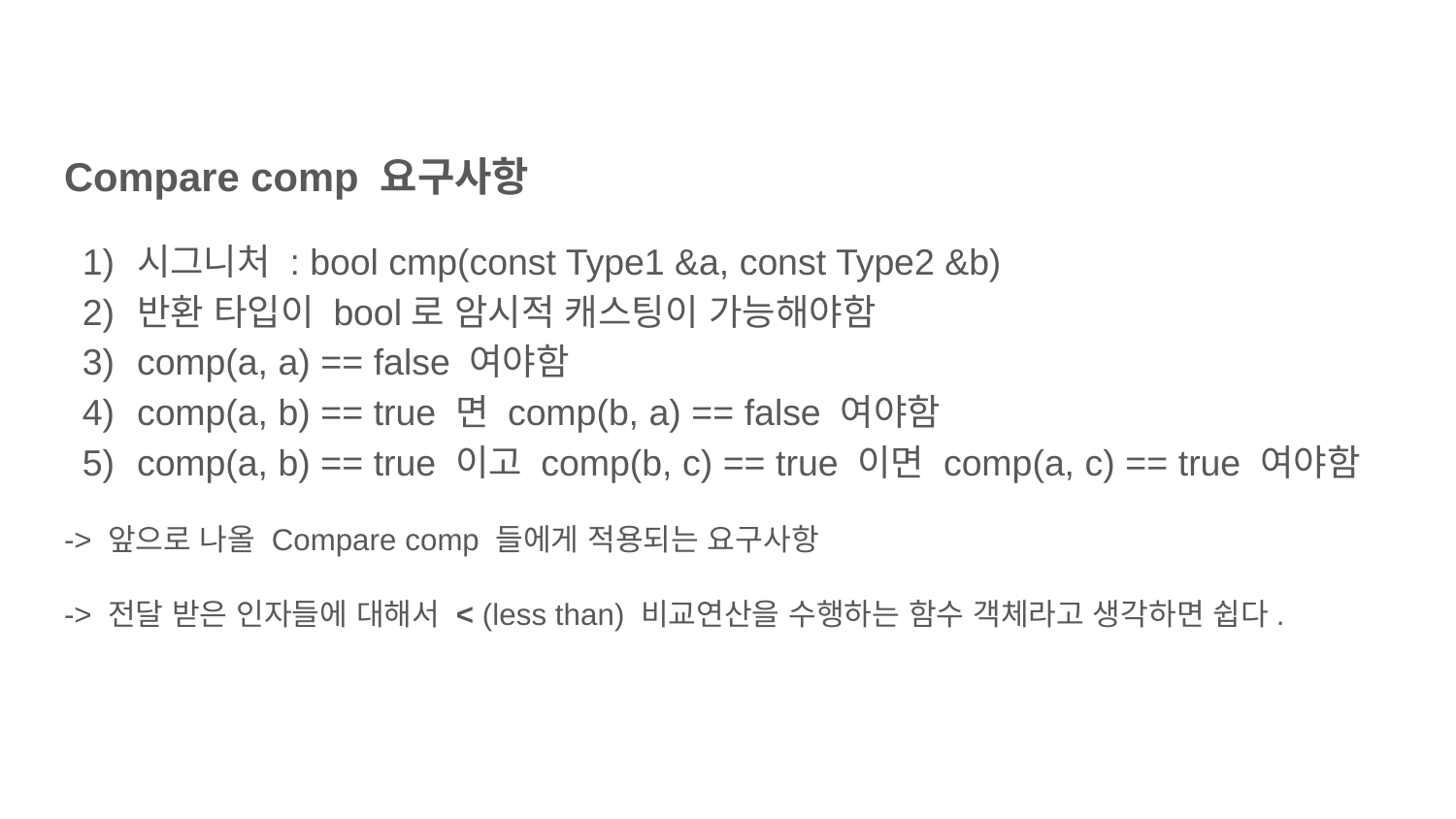

Compare comp 요구사항
시그니처 : bool cmp(const Type1 &a, const Type2 &b)
반환 타입이 bool로 암시적 캐스팅이 가능해야함
comp(a, a) == false 여야함
comp(a, b) == true 면 comp(b, a) == false 여야함
comp(a, b) == true 이고 comp(b, c) == true 이면 comp(a, c) == true 여야함
-> 앞으로 나올 Compare comp 들에게 적용되는 요구사항
-> 전달 받은 인자들에 대해서 < (less than) 비교연산을 수행하는 함수 객체라고 생각하면 쉽다.